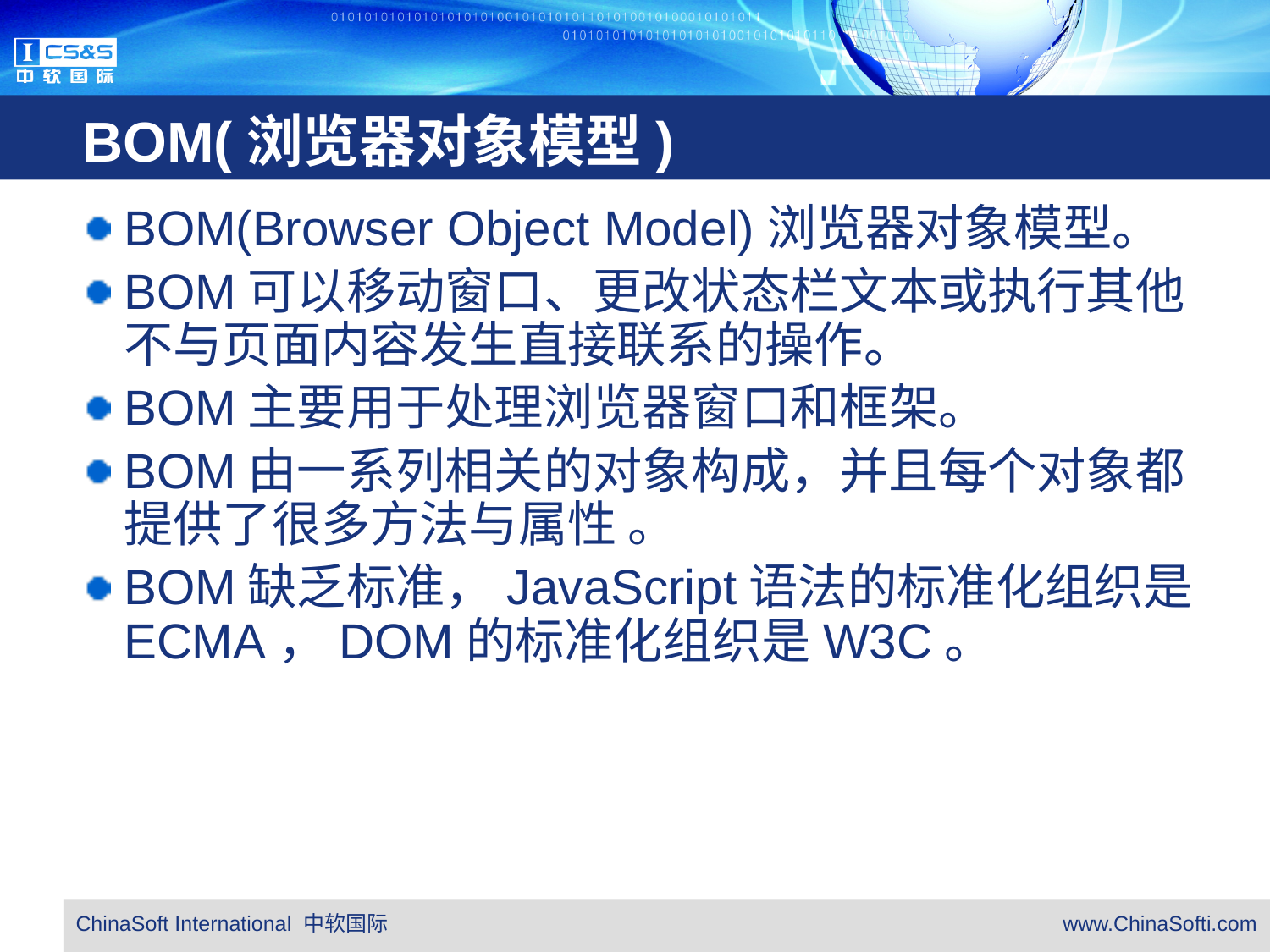

# BOM(浏览器对象模型)
BOM(Browser Object Model)浏览器对象模型。
BOM可以移动窗口、更改状态栏文本或执行其他不与页面内容发生直接联系的操作。
BOM主要用于处理浏览器窗口和框架。
BOM由一系列相关的对象构成，并且每个对象都提供了很多方法与属性 。
BOM缺乏标准，JavaScript语法的标准化组织是ECMA，DOM的标准化组织是W3C。